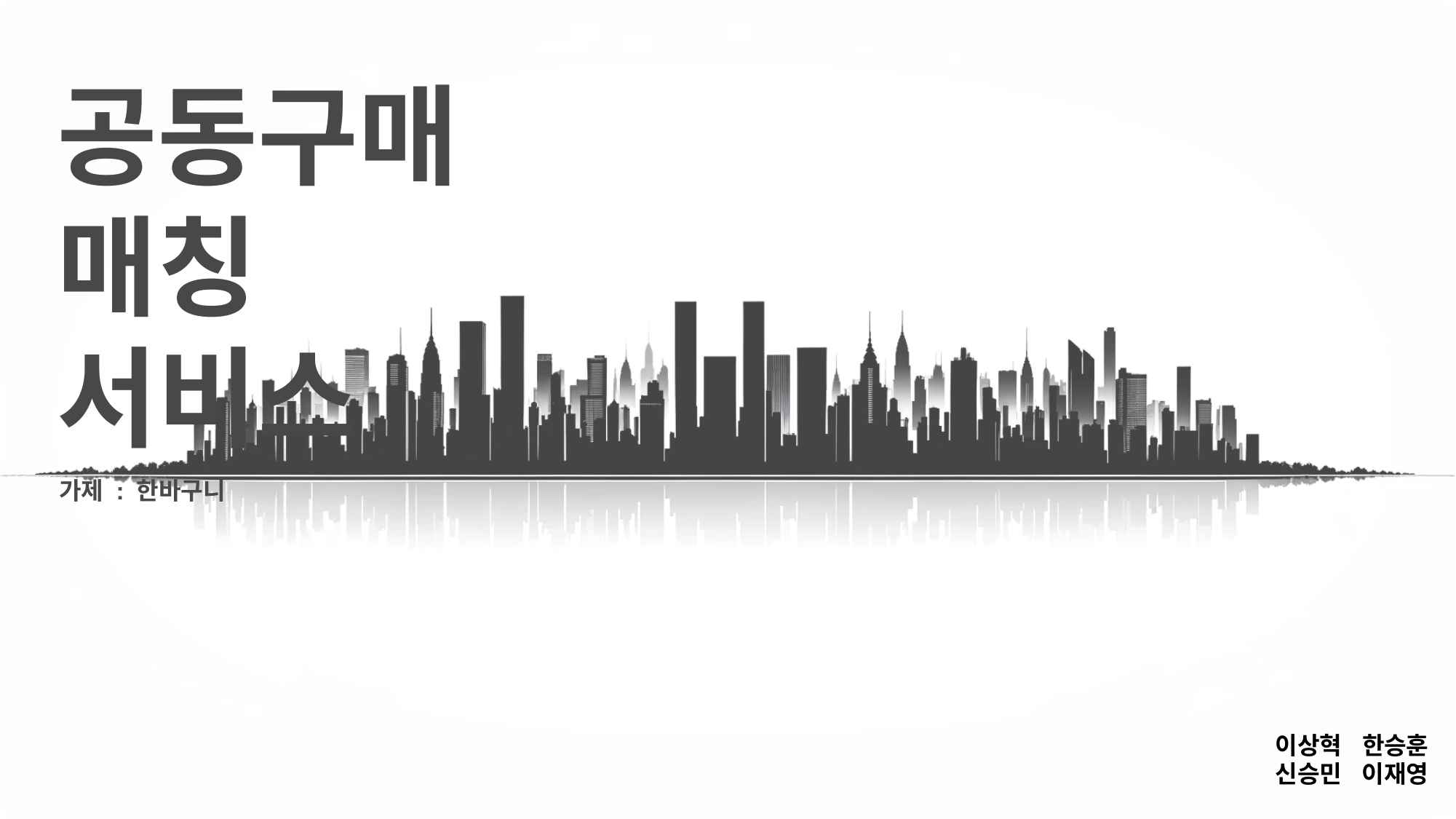

공동구매 매칭 서비스
가제 : 한바구니
이상혁   한승훈
신승민   이재영